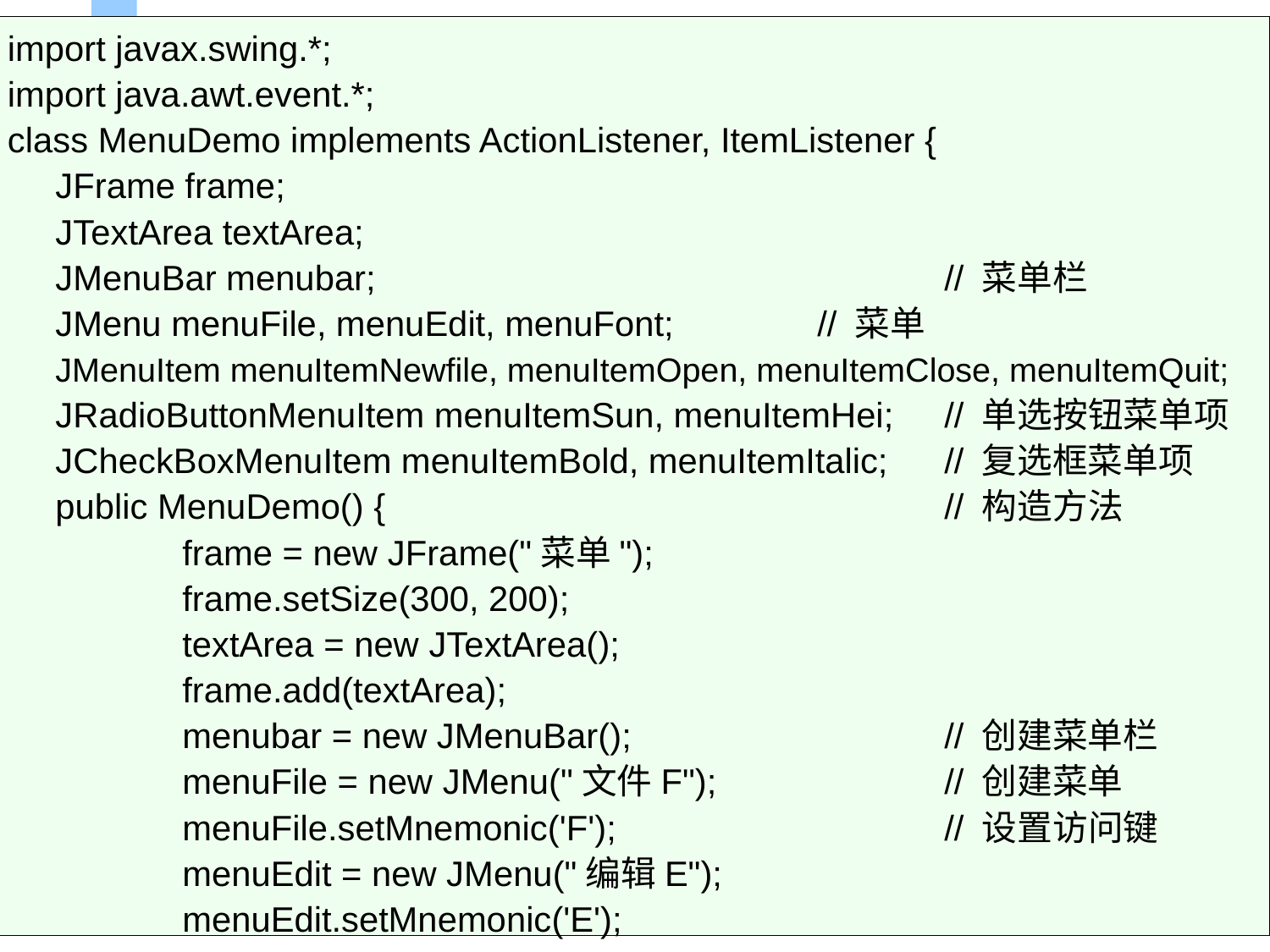

import javax.swing.*;
import java.awt.event.*;
class MenuDemo implements ActionListener, ItemListener {
	JFrame frame;
	JTextArea textArea;
	JMenuBar menubar;					// 菜单栏
	JMenu menuFile, menuEdit, menuFont;		// 菜单
	JMenuItem menuItemNewfile, menuItemOpen, menuItemClose, menuItemQuit;
	JRadioButtonMenuItem menuItemSun, menuItemHei;	// 单选按钮菜单项
	JCheckBoxMenuItem menuItemBold, menuItemItalic;	// 复选框菜单项
	public MenuDemo() {					// 构造方法
		frame = new JFrame("菜单");
		frame.setSize(300, 200);
		textArea = new JTextArea();
		frame.add(textArea);
		menubar = new JMenuBar(); 			// 创建菜单栏
		menuFile = new JMenu("文件F"); 		// 创建菜单
		menuFile.setMnemonic('F');			// 设置访问键
		menuEdit = new JMenu("编辑E");
		menuEdit.setMnemonic('E');